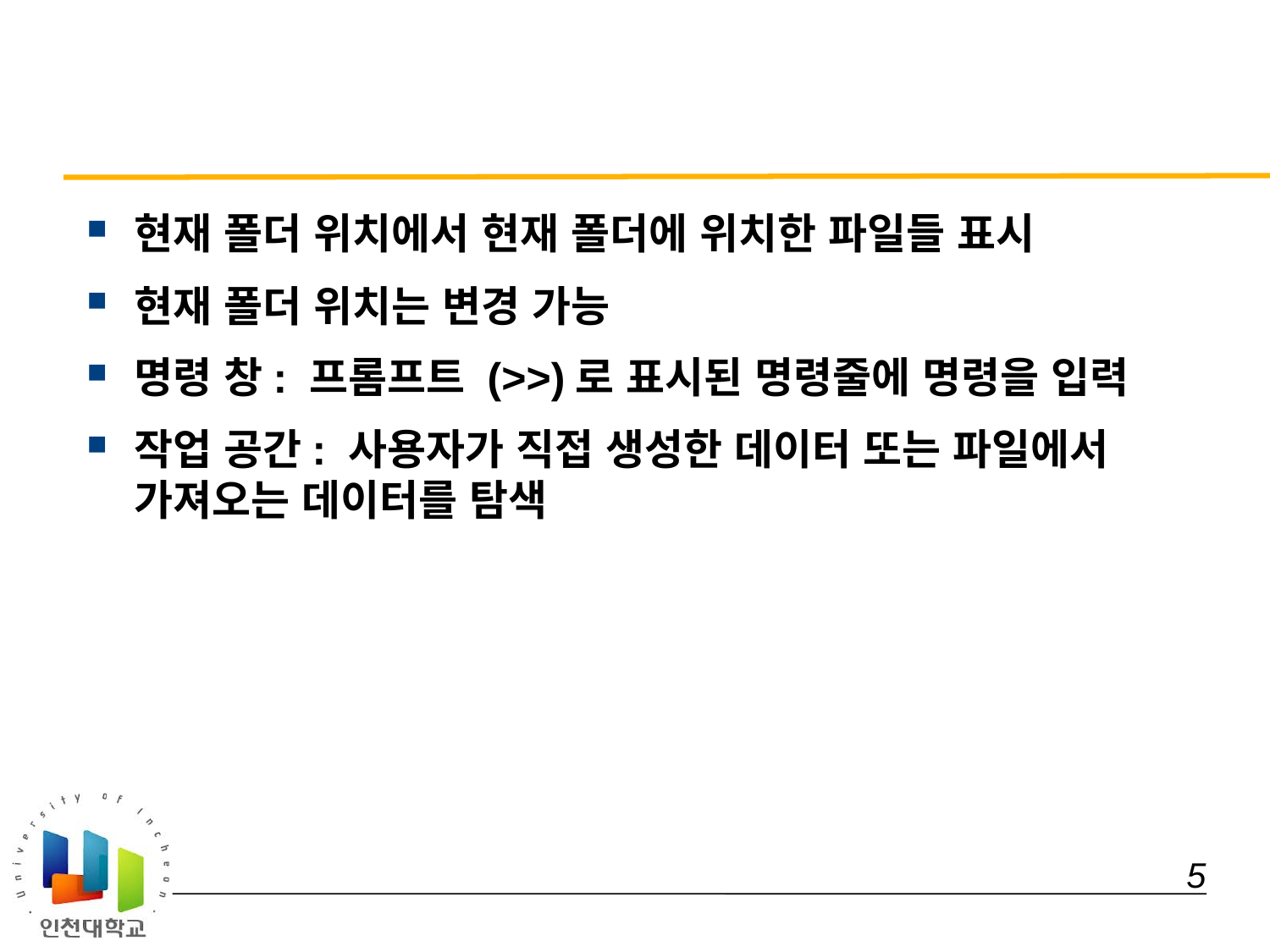

#
현재 폴더 위치에서 현재 폴더에 위치한 파일들 표시
현재 폴더 위치는 변경 가능
명령 창: 프롬프트 (>>)로 표시된 명령줄에 명령을 입력
작업 공간: 사용자가 직접 생성한 데이터 또는 파일에서 가져오는 데이터를 탐색
 5